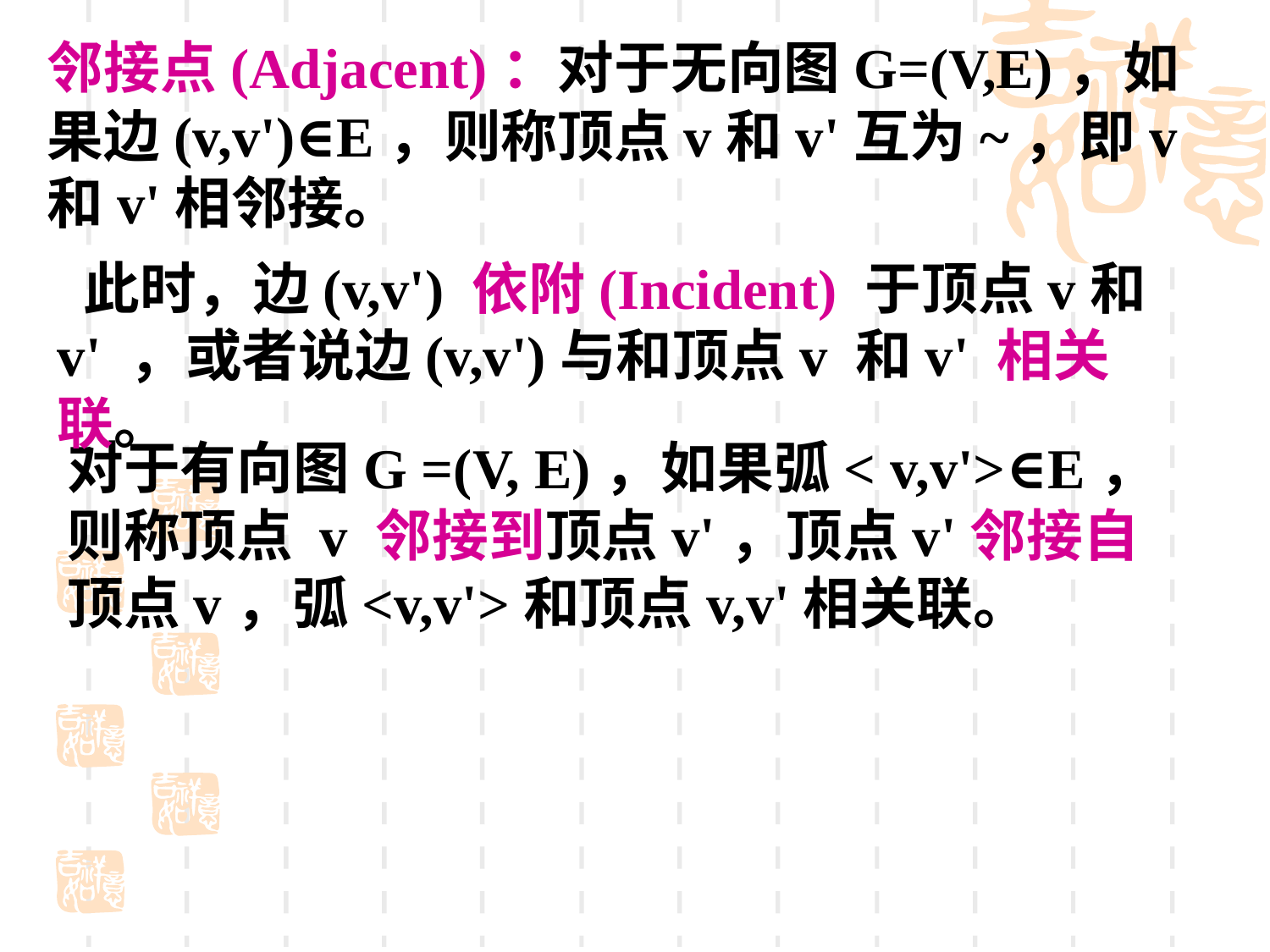

邻接点(Adjacent)：对于无向图G=(V,E)，如果边(v,v')∈E，则称顶点v和v'互为~，即v和v'相邻接。
 此时，边(v,v') 依附(Incident) 于顶点v和v' ，或者说边(v,v')与和顶点v 和v' 相关联。
对于有向图G =(V, E)，如果弧< v,v'>∈E，则称顶点 v 邻接到顶点v'，顶点v'邻接自顶点v，弧<v,v'>和顶点v,v'相关联。